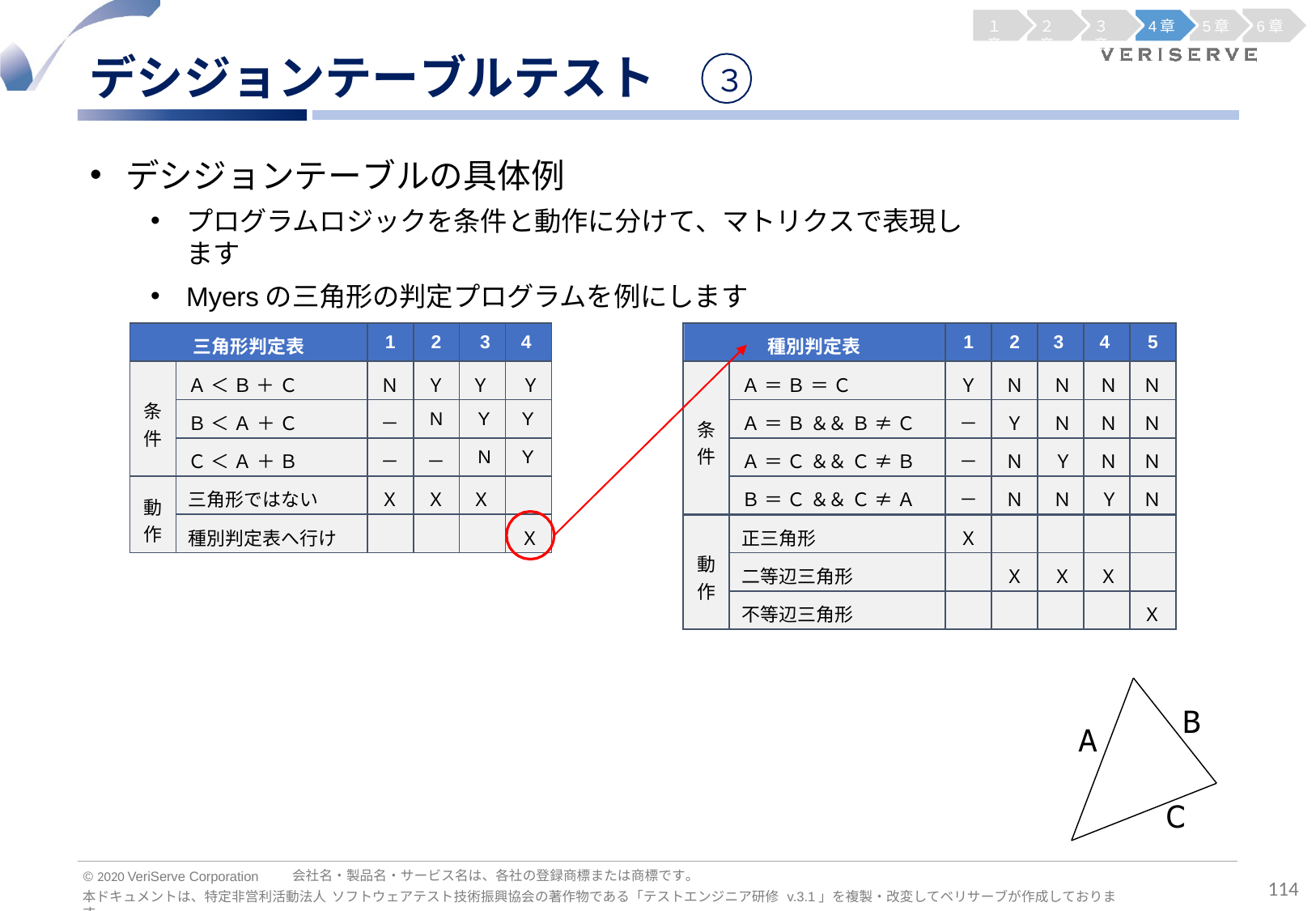

１章
２章
３章
4章
5章
6章
デシジョンテーブルテスト

３
デシジョンテーブルの具体例
プログラムロジックを条件と動作に分けて、マトリクスで表現します
Myersの三角形の判定プログラムを例にします
| 三角形判定表 |  | 1 | 2 | 3 | 4 |
| --- | --- | --- | --- | --- | --- |
| 条 件 | Ａ ＜ Ｂ ＋ Ｃ | Ｎ | Ｙ | Ｙ | Ｙ |
|  | Ｂ ＜ Ａ ＋ Ｃ | － | N | Y | Y |
|  | Ｃ ＜ Ａ ＋ Ｂ | － | － | N | Y |
| 動 作 | 三角形ではない | Ｘ | Ｘ | Ｘ |  |
|  | 種別判定表へ行け |  |  |  | Ｘ |
| 種別判定表 |  | 1 | 2 | 3 | 4 | 5 |
| --- | --- | --- | --- | --- | --- | --- |
| 条 件 | Ａ ＝ Ｂ ＝ Ｃ | Ｙ | Ｎ | Ｎ | Ｎ | Ｎ |
|  | Ａ ＝ Ｂ ＆＆ Ｂ ≠ Ｃ | － | Ｙ | Ｎ | Ｎ | Ｎ |
|  | Ａ ＝ Ｃ ＆＆ Ｃ ≠ Ｂ | － | Ｎ | Ｙ | Ｎ | Ｎ |
|  | Ｂ ＝ Ｃ ＆＆ Ｃ ≠ Ａ | － | Ｎ | Ｎ | Ｙ | Ｎ |
| 動 作 | 正三角形 | Ｘ |  |  |  |  |
|  | 二等辺三角形 |  | Ｘ | Ｘ | Ｘ |  |
|  | 不等辺三角形 |  |  |  |  | Ｘ |

B
A

C
会社名・製品名・サービス名は、各社の登録商標または商標です。
© 2020 VeriServe Corporation
114
本ドキュメントは、特定非営利活動法人 ソフトウェアテスト技術振興協会の著作物である「テストエンジニア研修 v.3.1」を複製・改変してベリサーブが作成しております。